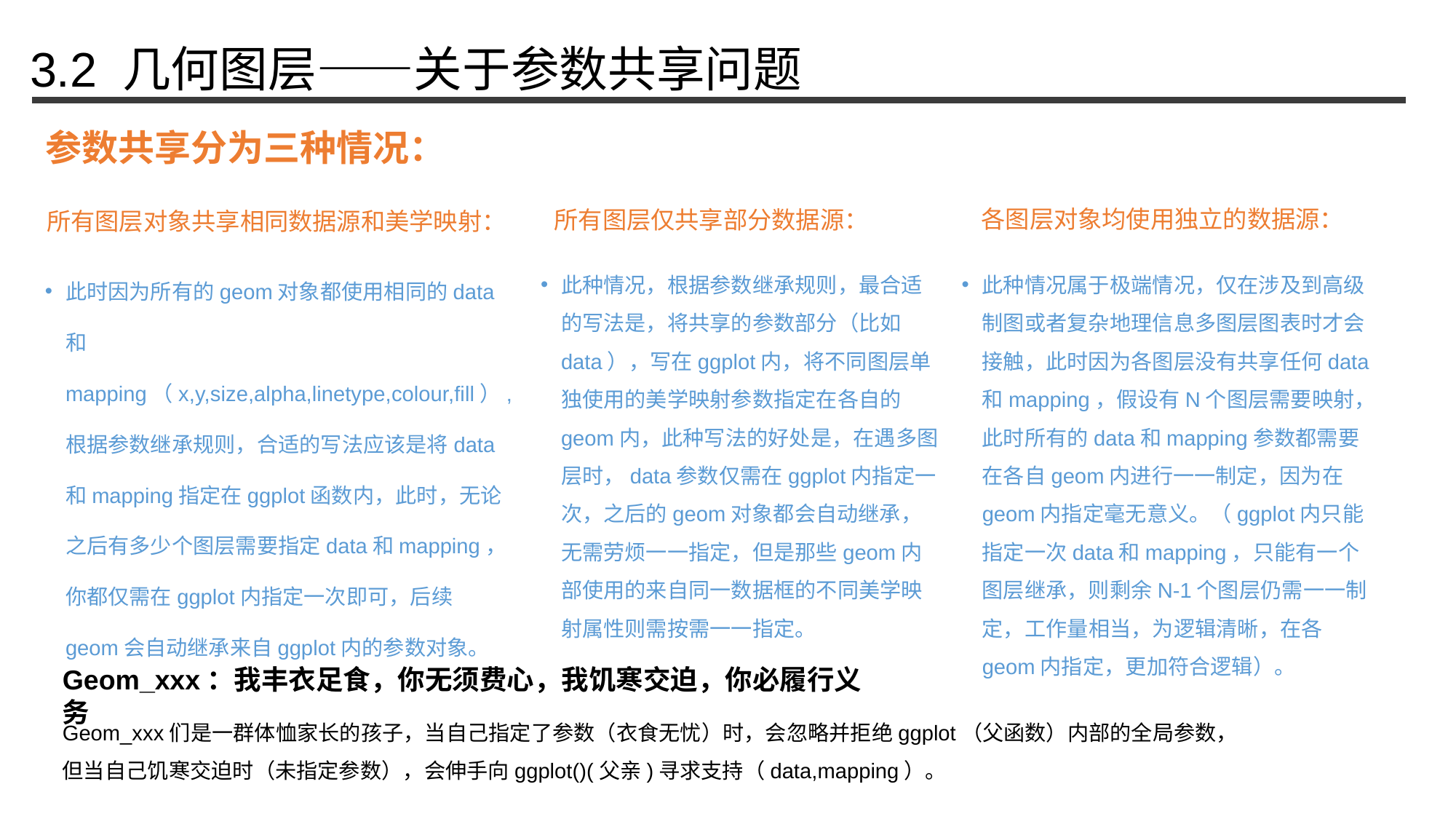

3.2 几何图层——关于参数共享问题
参数共享分为三种情况：
各图层对象均使用独立的数据源：
所有图层仅共享部分数据源：
所有图层对象共享相同数据源和美学映射：
此时因为所有的geom对象都使用相同的data和mapping（x,y,size,alpha,linetype,colour,fill）,根据参数继承规则，合适的写法应该是将data和mapping指定在ggplot函数内，此时，无论之后有多少个图层需要指定data和mapping，你都仅需在ggplot内指定一次即可，后续geom会自动继承来自ggplot内的参数对象。
此种情况，根据参数继承规则，最合适的写法是，将共享的参数部分（比如data），写在ggplot内，将不同图层单独使用的美学映射参数指定在各自的geom内，此种写法的好处是，在遇多图层时，data参数仅需在ggplot内指定一次，之后的geom对象都会自动继承，无需劳烦一一指定，但是那些geom内部使用的来自同一数据框的不同美学映射属性则需按需一一指定。
此种情况属于极端情况，仅在涉及到高级制图或者复杂地理信息多图层图表时才会接触，此时因为各图层没有共享任何data和mapping，假设有N个图层需要映射，此时所有的data和mapping参数都需要在各自geom内进行一一制定，因为在geom内指定毫无意义。（ggplot内只能指定一次data和mapping，只能有一个图层继承，则剩余N-1个图层仍需一一制定，工作量相当，为逻辑清晰，在各geom内指定，更加符合逻辑）。
Geom_xxx：我丰衣足食，你无须费心，我饥寒交迫，你必履行义务
Geom_xxx们是一群体恤家长的孩子，当自己指定了参数（衣食无忧）时，会忽略并拒绝ggplot（父函数）内部的全局参数，
但当自己饥寒交迫时（未指定参数），会伸手向ggplot()(父亲)寻求支持（data,mapping）。